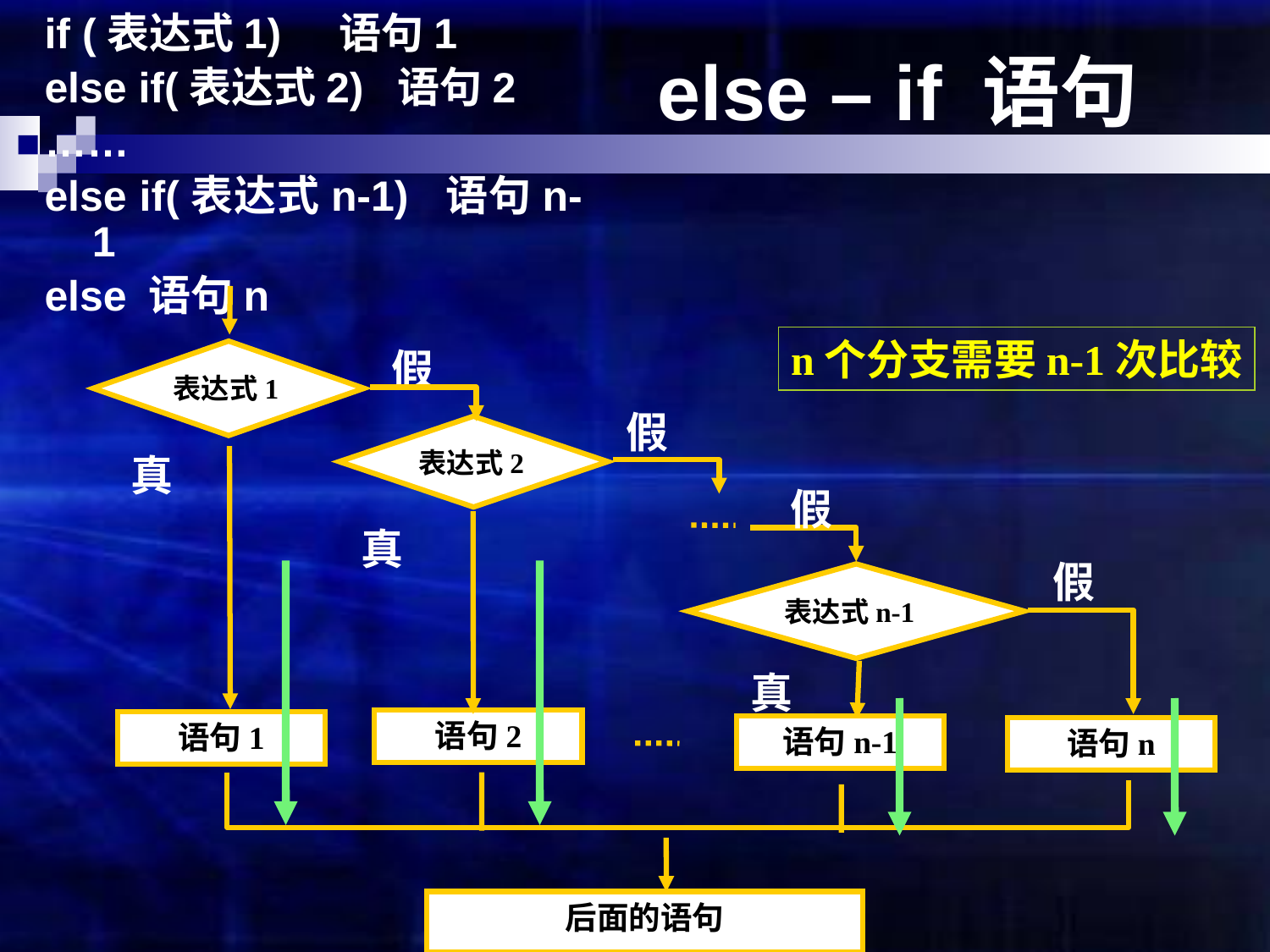

if (表达式1)    语句1
else if(表达式2)  语句2
……
else if(表达式n-1)  语句n-1
else 语句n
# else – if 语句

假
表达式1

表达式2
真

假
表达式n-1

真

语句2
语句1
语句n-1
语句n

假
假

真
后面的语句
n个分支需要n-1次比较